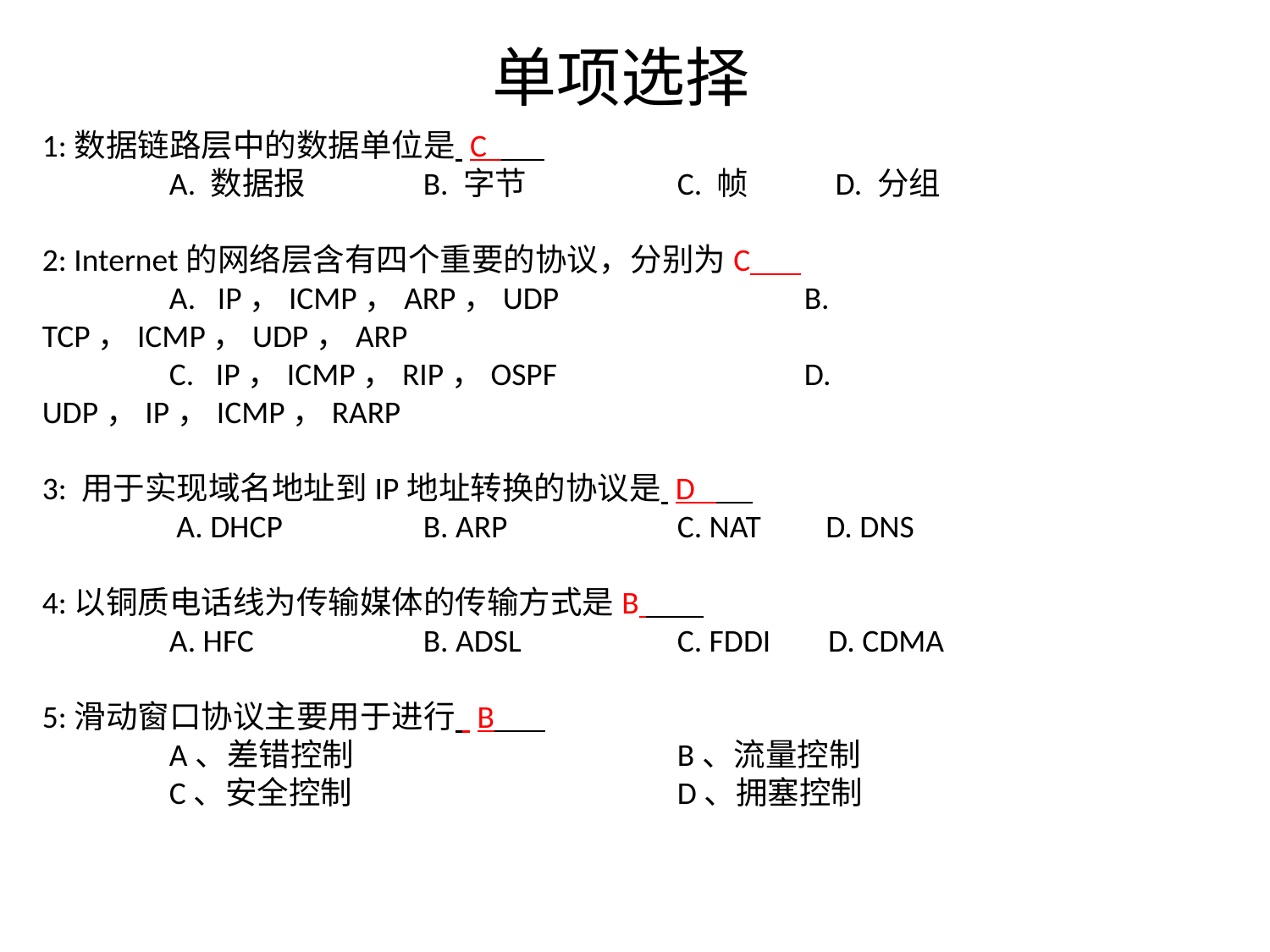

# 单项选择
1:数据链路层中的数据单位是 C
	A. 数据报       	B. 字节         	C. 帧           D. 分组

2: Internet的网络层含有四个重要的协议，分别为C
	A.   IP，ICMP，ARP，UDP                      	B.  TCP，ICMP，UDP，ARP
	C.   IP，ICMP，RIP，OSPF                   	D.  UDP，IP，ICMP，RARP

3: 用于实现域名地址到IP地址转换的协议是 D
  	 A. DHCP        	B. ARP          	C. NAT         D. DNS

4:以铜质电话线为传输媒体的传输方式是B
	A. HFC	      	B. ADSL    	C. FDDI        D. CDMA

5:滑动窗口协议主要用于进行  B
	A、差错控制                		B、流量控制
	C、安全控制                		D、拥塞控制